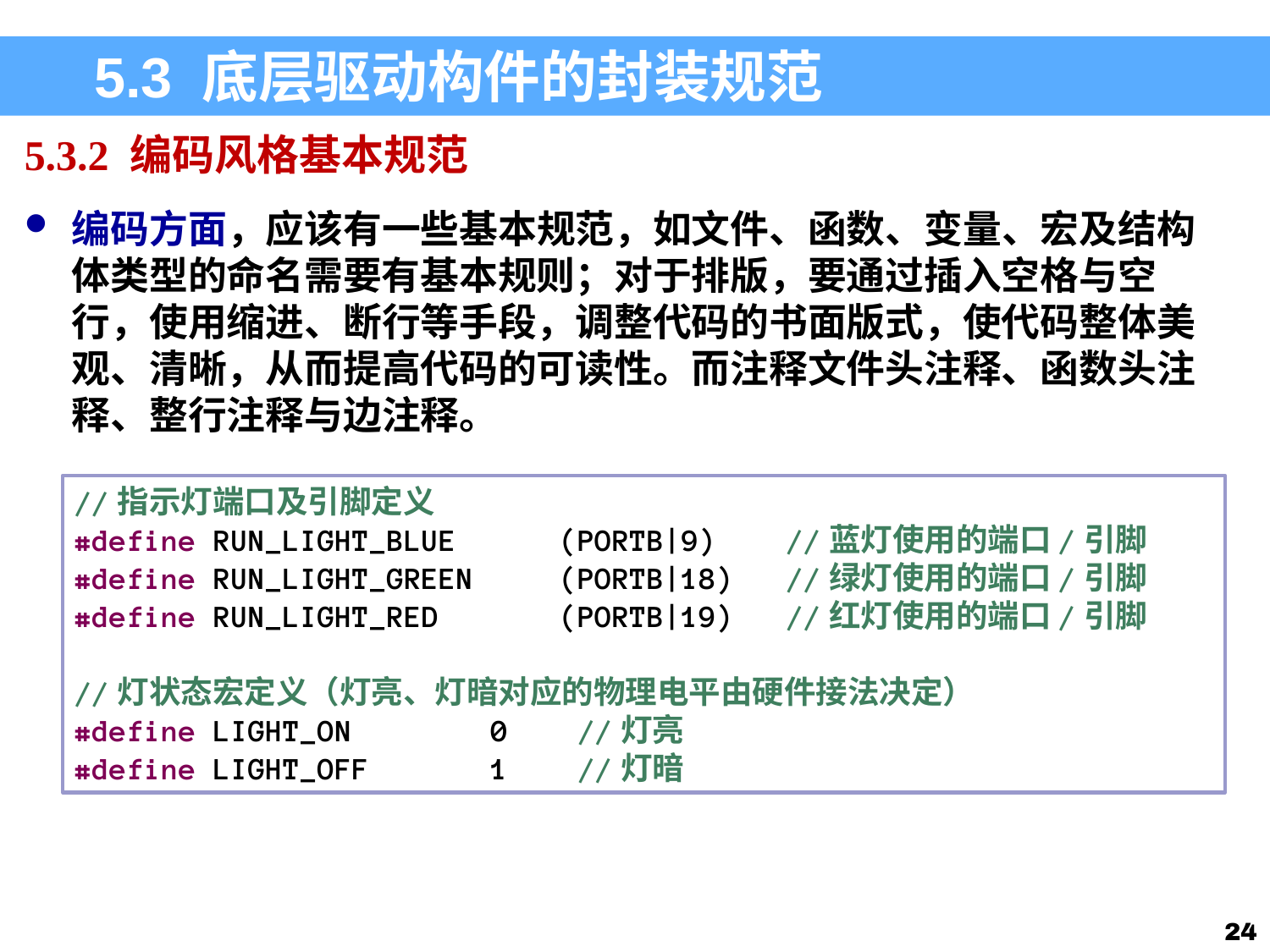

5.3 底层驱动构件的封装规范
5.3.2 编码风格基本规范
编码方面，应该有一些基本规范，如文件、函数、变量、宏及结构体类型的命名需要有基本规则；对于排版，要通过插入空格与空行，使用缩进、断行等手段，调整代码的书面版式，使代码整体美观、清晰，从而提高代码的可读性。而注释文件头注释、函数头注释、整行注释与边注释。
//指示灯端口及引脚定义
#define RUN_LIGHT_BLUE      (PORTB|9)    //蓝灯使用的端口/引脚
#define RUN_LIGHT_GREEN     (PORTB|18)   //绿灯使用的端口/引脚
#define RUN_LIGHT_RED       (PORTB|19)   //红灯使用的端口/引脚

//灯状态宏定义（灯亮、灯暗对应的物理电平由硬件接法决定）
#define LIGHT_ON        0    //灯亮
#define LIGHT_OFF       1    //灯暗
24